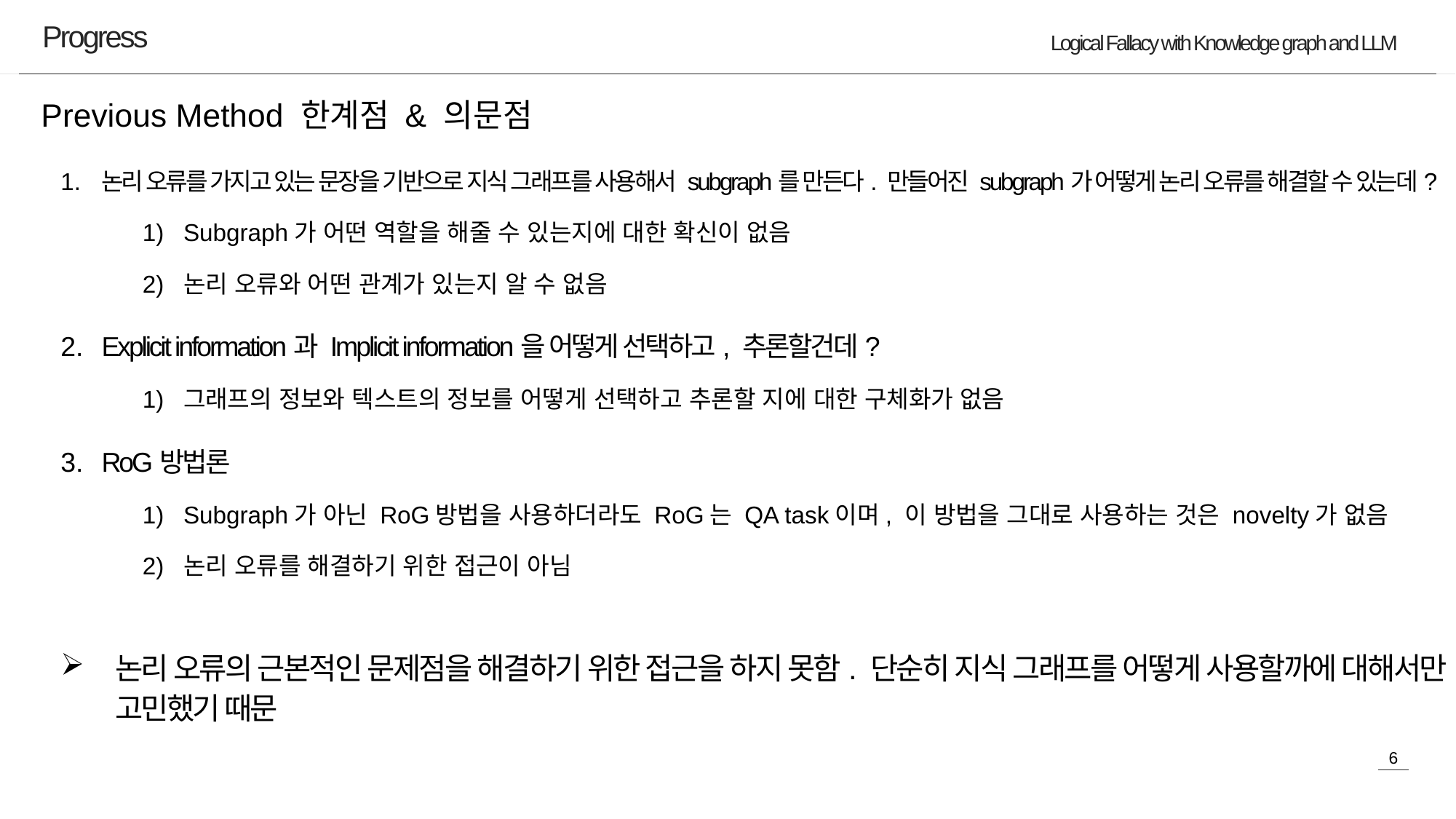

Progress
Previous Method 한계점 & 의문점
논리 오류를 가지고 있는 문장을 기반으로 지식 그래프를 사용해서 subgraph를 만든다. 만들어진 subgraph가 어떻게 논리 오류를 해결할 수 있는데?
Subgraph가 어떤 역할을 해줄 수 있는지에 대한 확신이 없음
논리 오류와 어떤 관계가 있는지 알 수 없음
Explicit information과 Implicit information을 어떻게 선택하고, 추론할건데?
그래프의 정보와 텍스트의 정보를 어떻게 선택하고 추론할 지에 대한 구체화가 없음
RoG방법론
Subgraph가 아닌 RoG방법을 사용하더라도 RoG는 QA task이며, 이 방법을 그대로 사용하는 것은 novelty가 없음
논리 오류를 해결하기 위한 접근이 아님

논리 오류의 근본적인 문제점을 해결하기 위한 접근을 하지 못함. 단순히 지식 그래프를 어떻게 사용할까에 대해서만 고민했기 때문